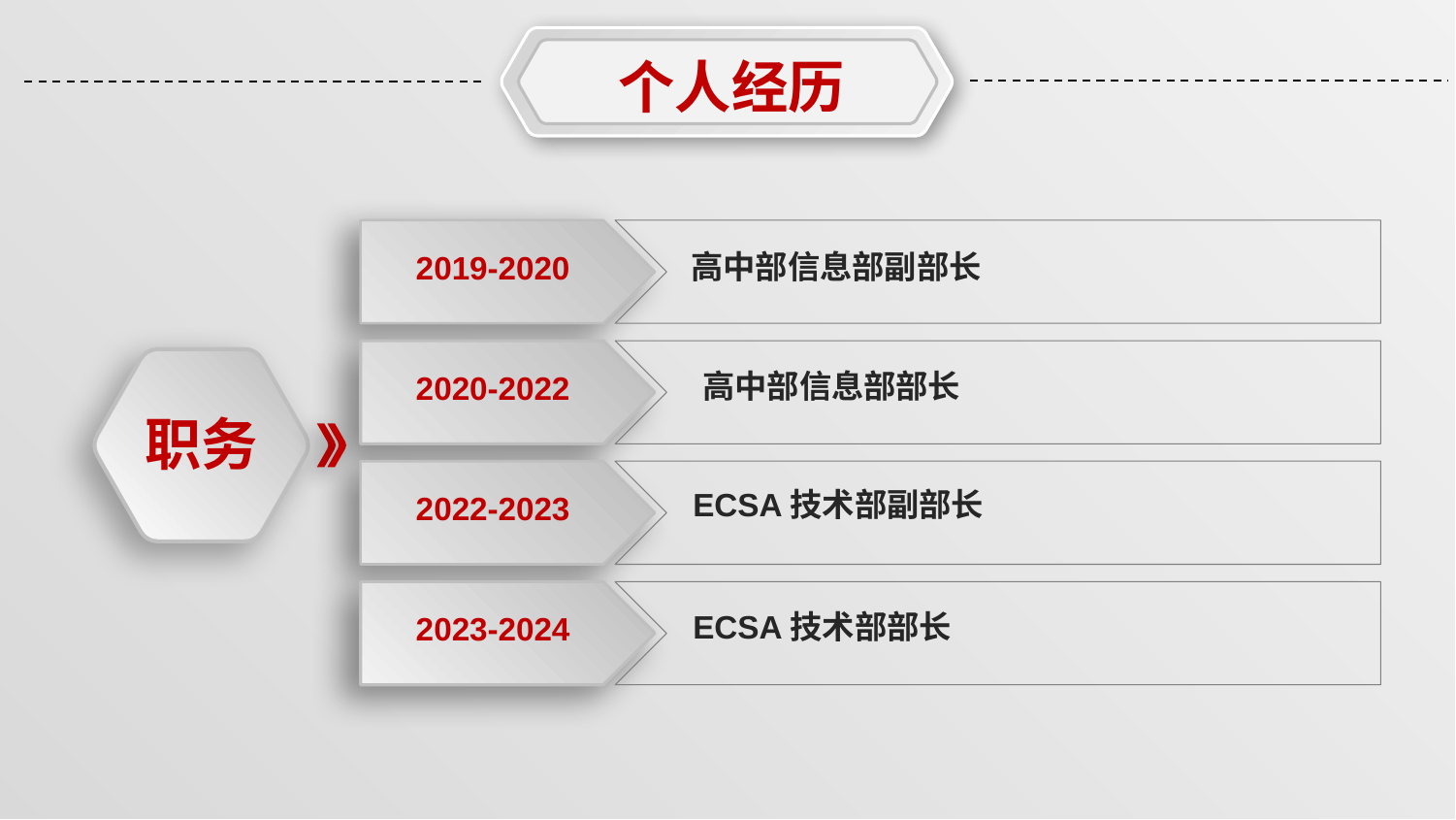

个人经历

高中部信息部副部长
2019-2020

高中部信息部部长

2020-2022
职务

ECSA技术部副部长
2022-2023

ECSA技术部部长
2023-2024